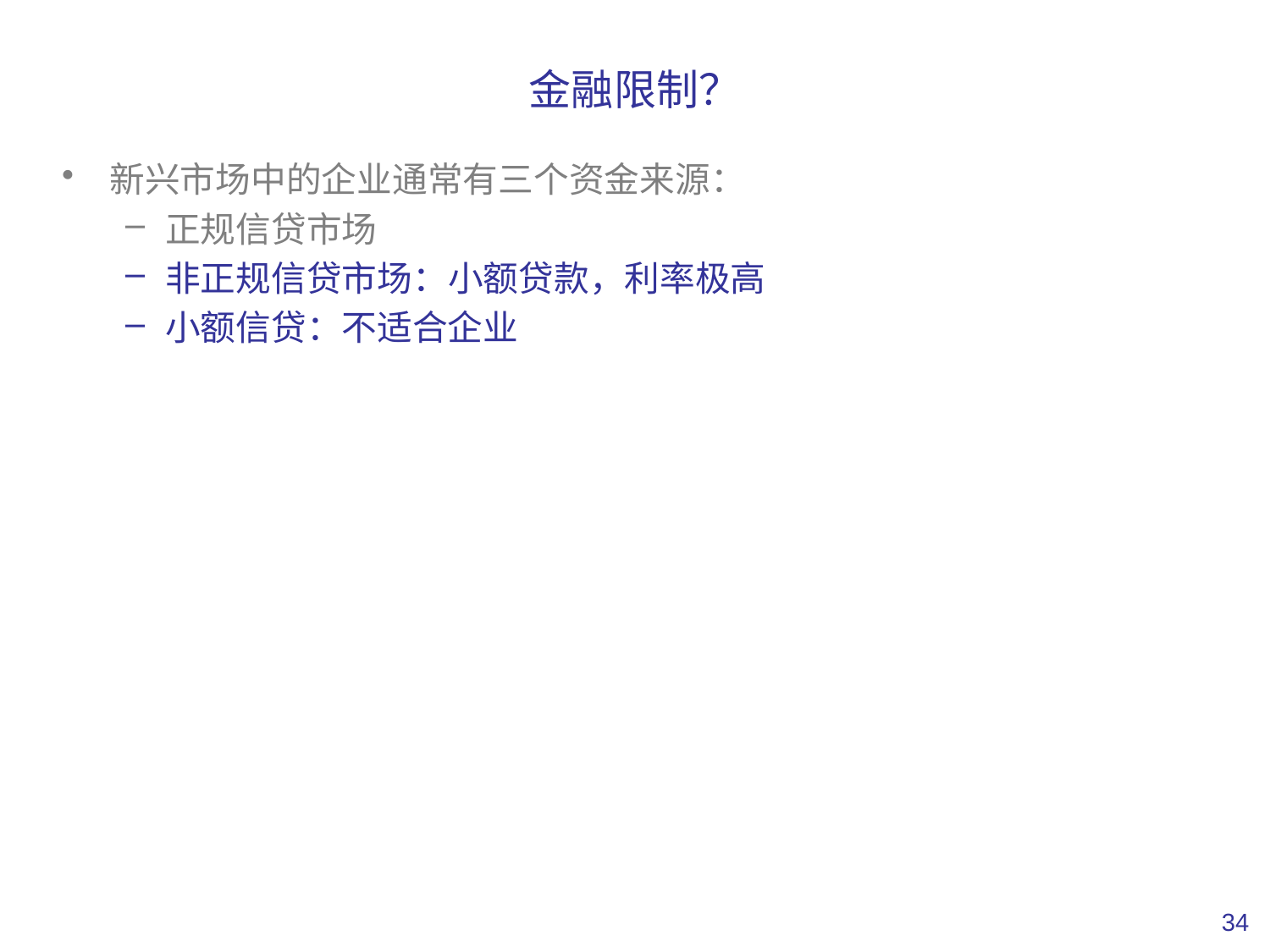

# 金融限制？
新兴市场中的企业通常有三个资金来源：
正规信贷市场
非正规信贷市场：小额贷款，利率极高
小额信贷：不适合企业

34